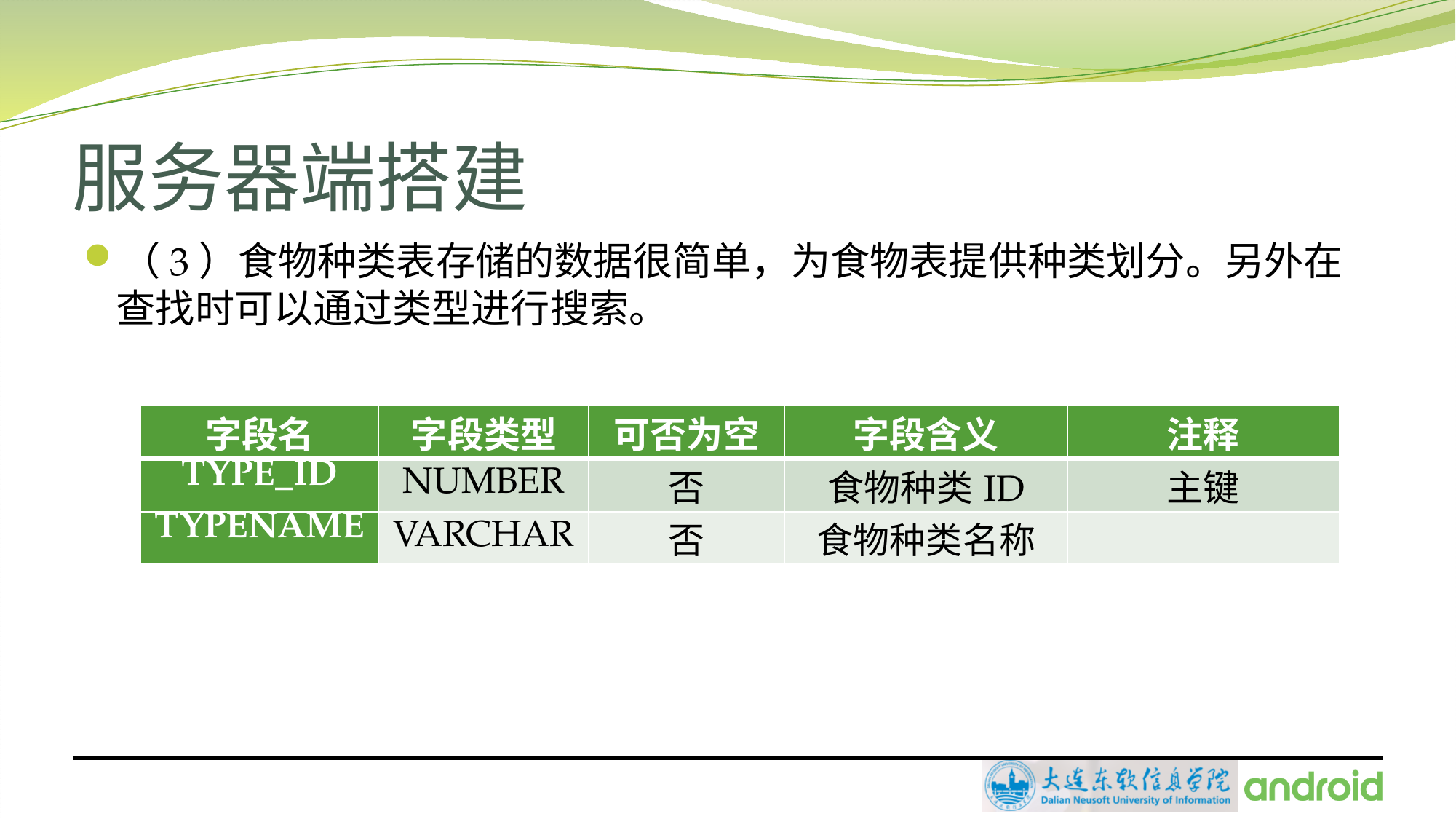

# 服务器端搭建
（3）食物种类表存储的数据很简单，为食物表提供种类划分。另外在查找时可以通过类型进行搜索。

| 字段名 | 字段类型 | 可否为空 | 字段含义 | 注释 |
| --- | --- | --- | --- | --- |
| TYPE\_ID | NUMBER | 否 | 食物种类ID | 主键 |
| TYPENAME | VARCHAR | 否 | 食物种类名称 |  |